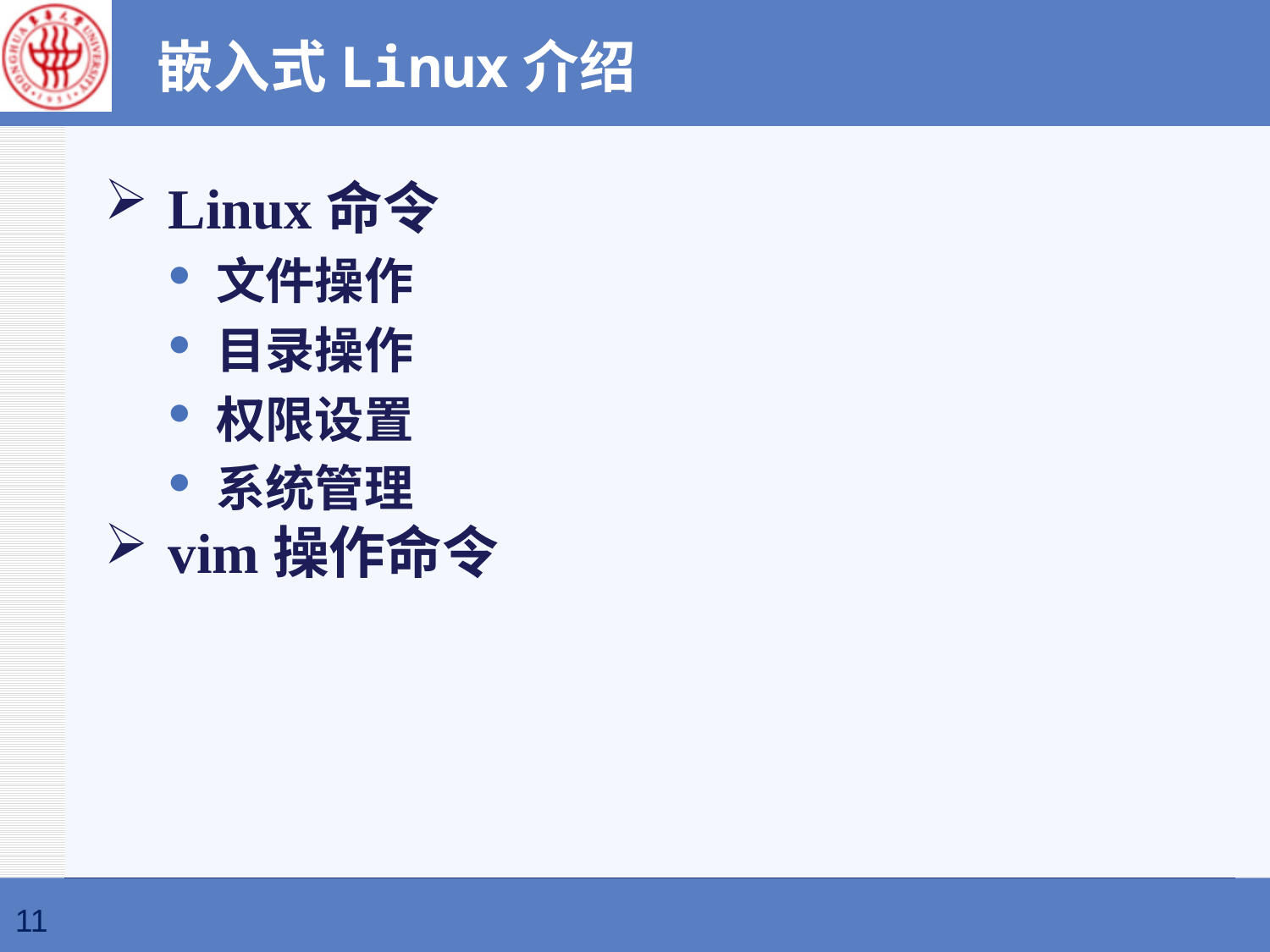

嵌入式Linux介绍
Linux命令
文件操作
目录操作
权限设置
系统管理
vim操作命令